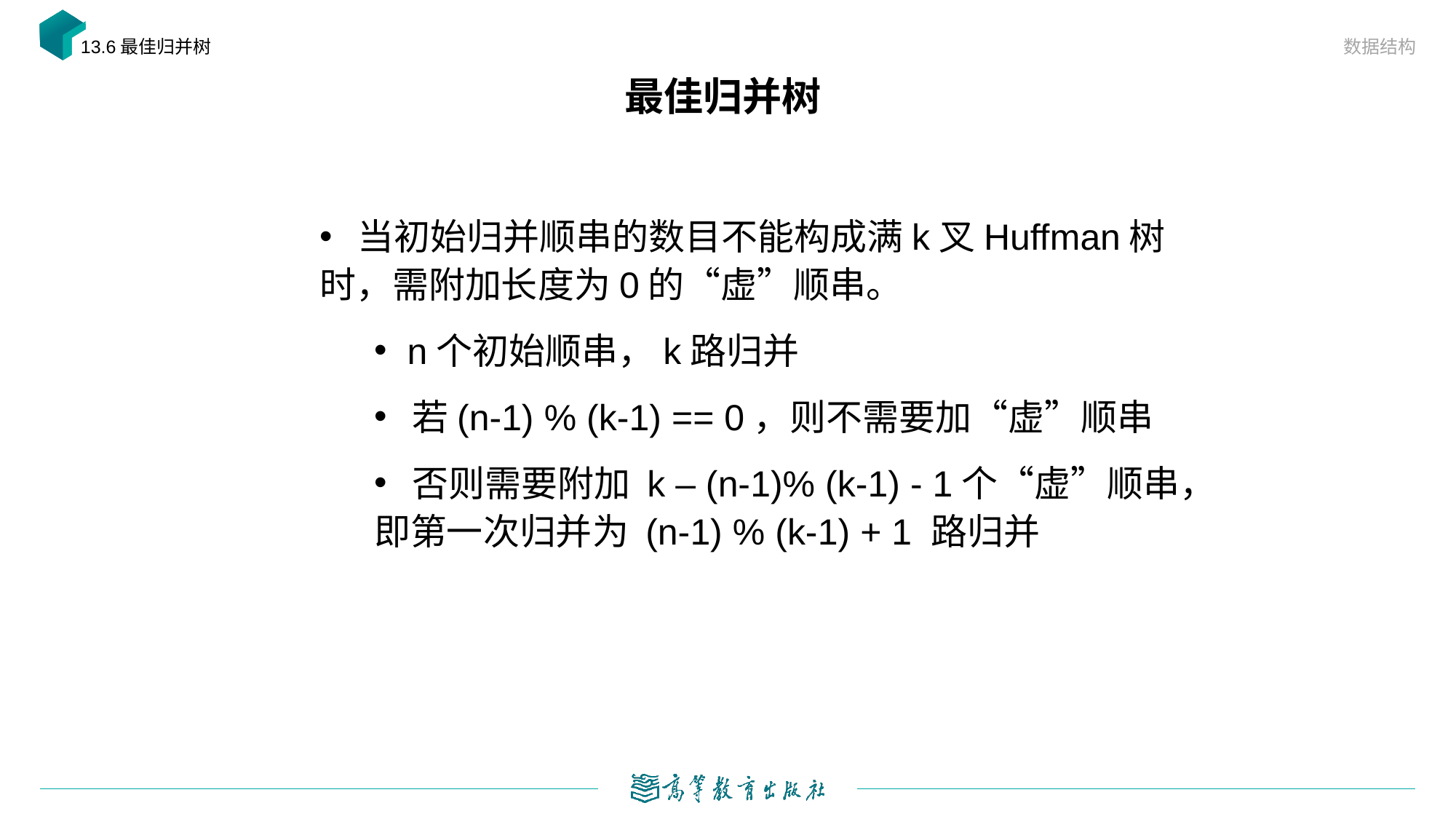

数据结构
13.6最佳归并树
# 最佳归并树
  当初始归并顺串的数目不能构成满k叉Huffman树时，需附加长度为0的“虚”顺串。
  n个初始顺串，k路归并
  若(n-1) % (k-1) == 0，则不需要加“虚”顺串
  否则需要附加 k – (n-1)% (k-1) - 1个“虚”顺串，即第一次归并为 (n-1) % (k-1) + 1 路归并